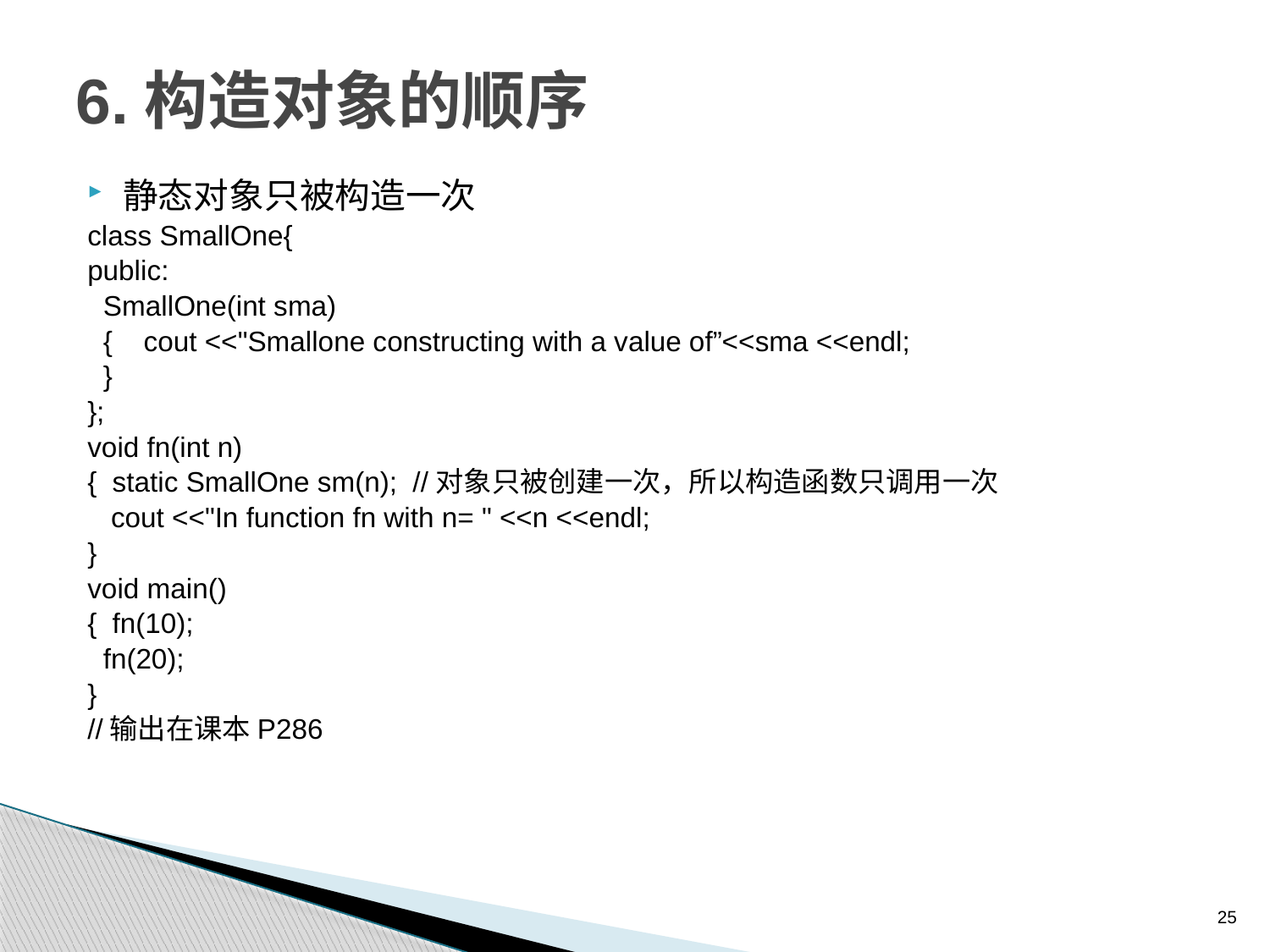

# 6.构造对象的顺序
静态对象只被构造一次
class SmallOne{
public:
  SmallOne(int sma)
  {    cout <<"Smallone constructing with a value of”<<sma <<endl;
  }
};
void fn(int n)
{  static SmallOne sm(n);  //对象只被创建一次，所以构造函数只调用一次
   cout <<"In function fn with n= " <<n <<endl;
}
void main()
{  fn(10);
  fn(20);
}
//输出在课本P286
25